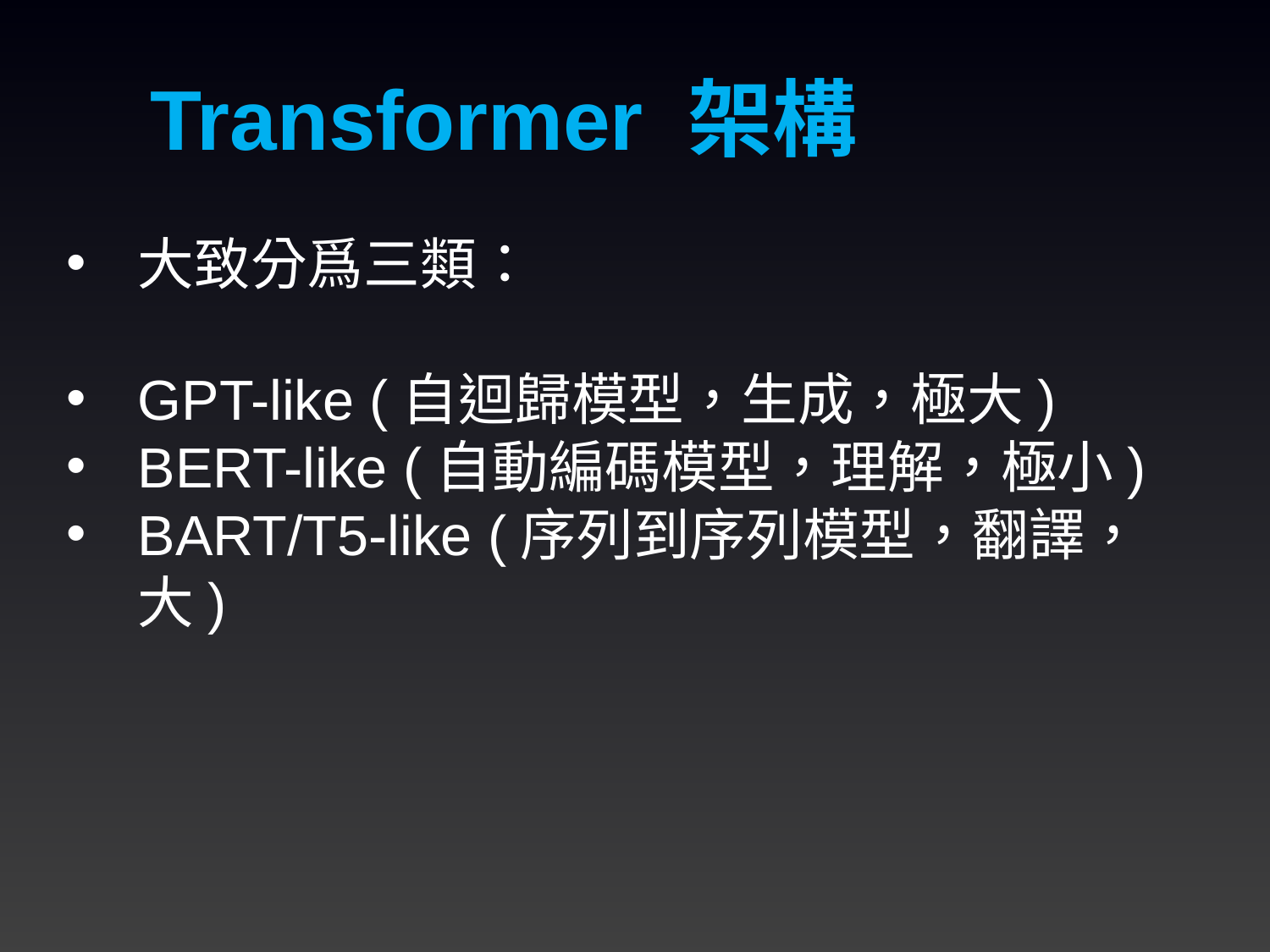

Transformer 架構
大致分爲三類：

GPT-like (自迴歸模型，生成，極大)
BERT-like (自動編碼模型，理解，極小)
BART/T5-like (序列到序列模型，翻譯，大)